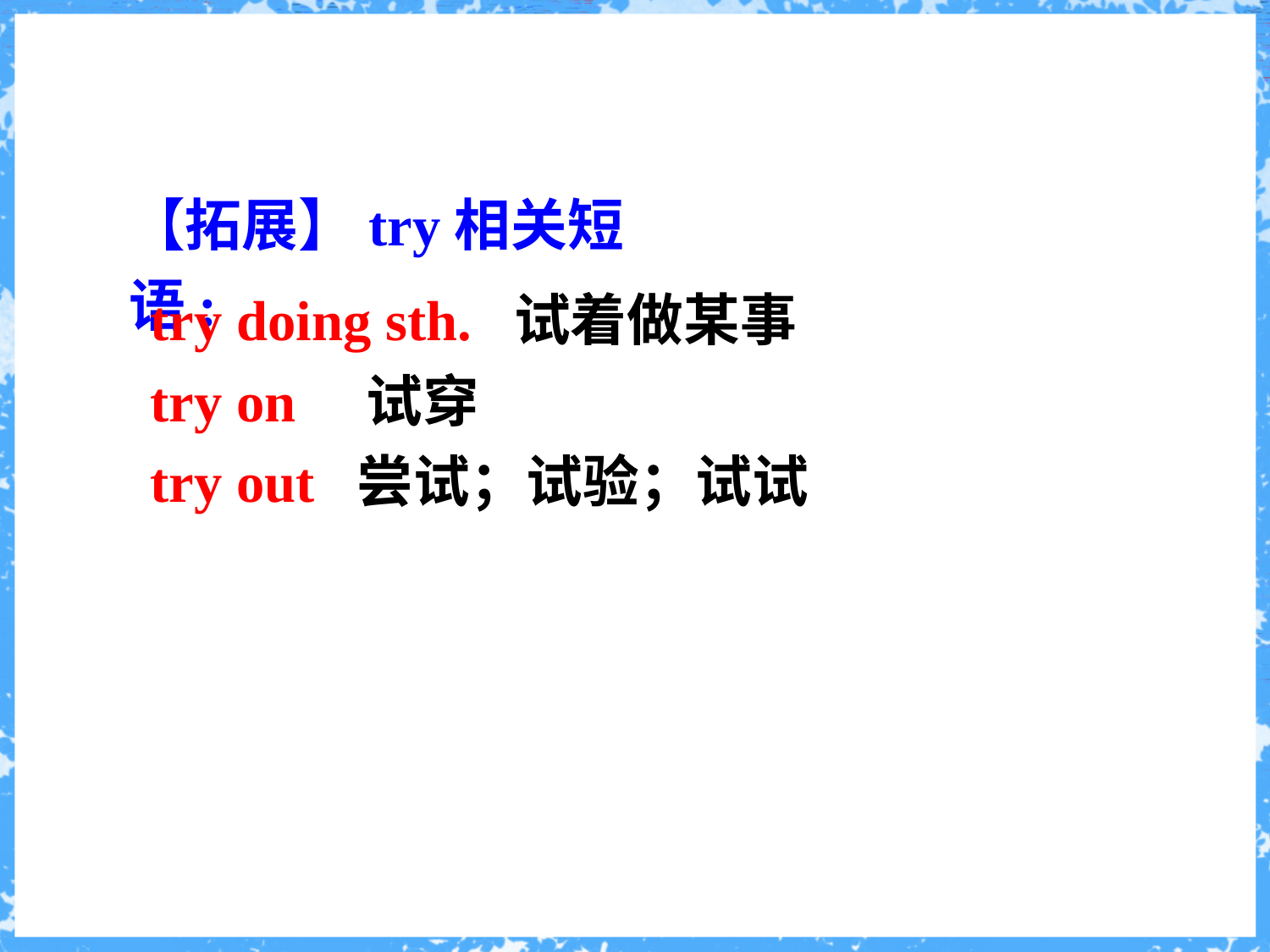

【拓展】try相关短语:
try doing sth.  试着做某事
try on    试穿
try out  尝试；试验；试试